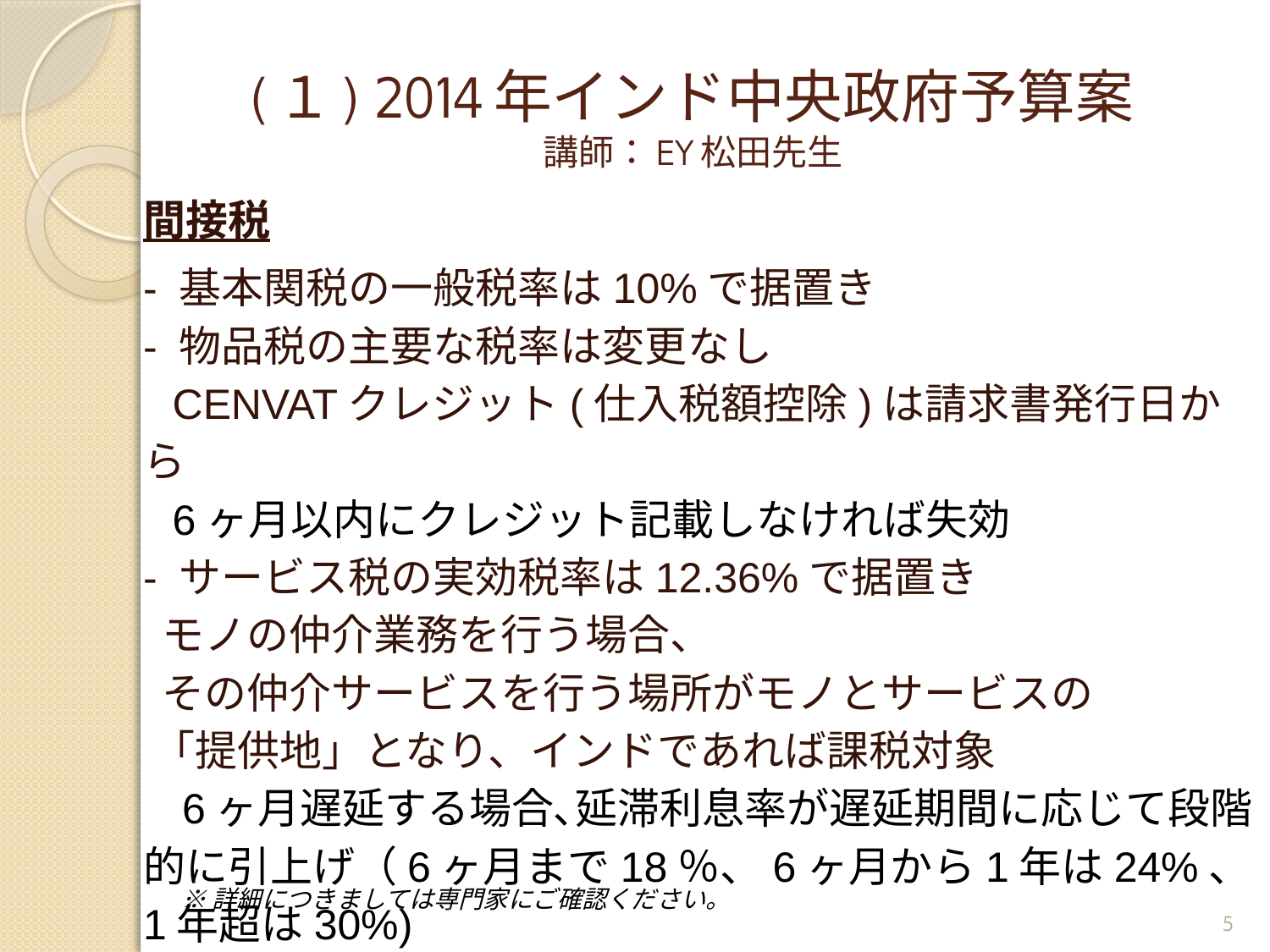

# (１) 2014年インド中央政府予算案 講師：EY松田先生
間接税
- 基本関税の一般税率は10%で据置き
- 物品税の主要な税率は変更なし
  CENVATクレジット(仕入税額控除)は請求書発行日から
  6ヶ月以内にクレジット記載しなければ失効
- サービス税の実効税率は12.36%で据置き
  モノの仲介業務を行う場合、
  その仲介サービスを行う場所がモノとサービスの
 「提供地」となり、インドであれば課税対象
   6ヶ月遅延する場合､延滞利息率が遅延期間に応じて段階的に引上げ（6ヶ月まで18％、6ヶ月から1年は24%、1年超は30%)
5
※詳細につきましては専門家にご確認ください。